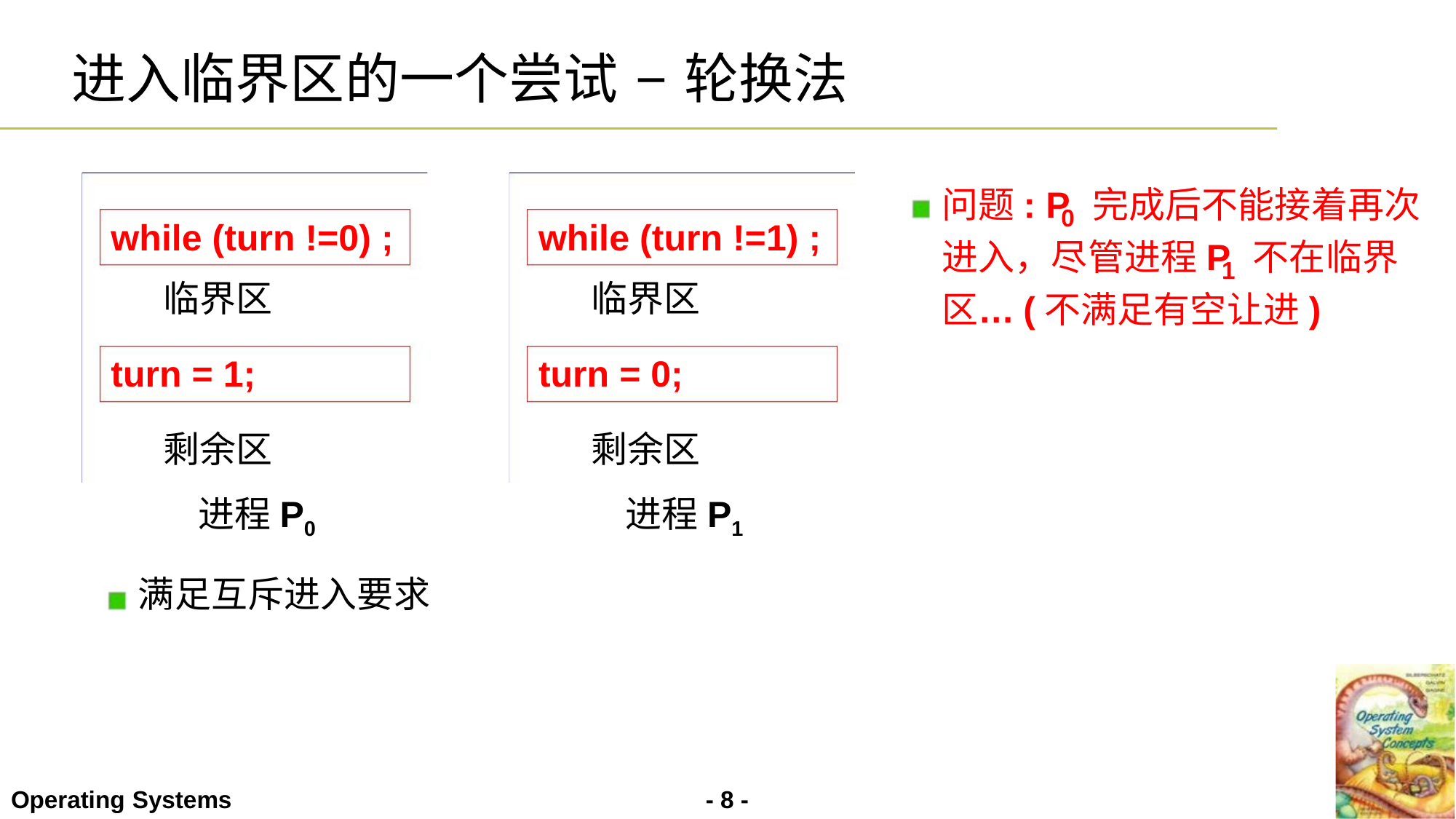

进入临界区的一个尝试 − 轮换法

问题: P 完成后不能接着再次

0
while (turn !=0) ;
while (turn !=1) ;
进入，尽管进程P 不在临界
1
临界区
临界区
区…(不满足有空让进)
turn = 1;
剩余区
turn = 0;
剩余区
进程P0
进程P1
满足互斥进入要求

- 8 -
Operating Systems